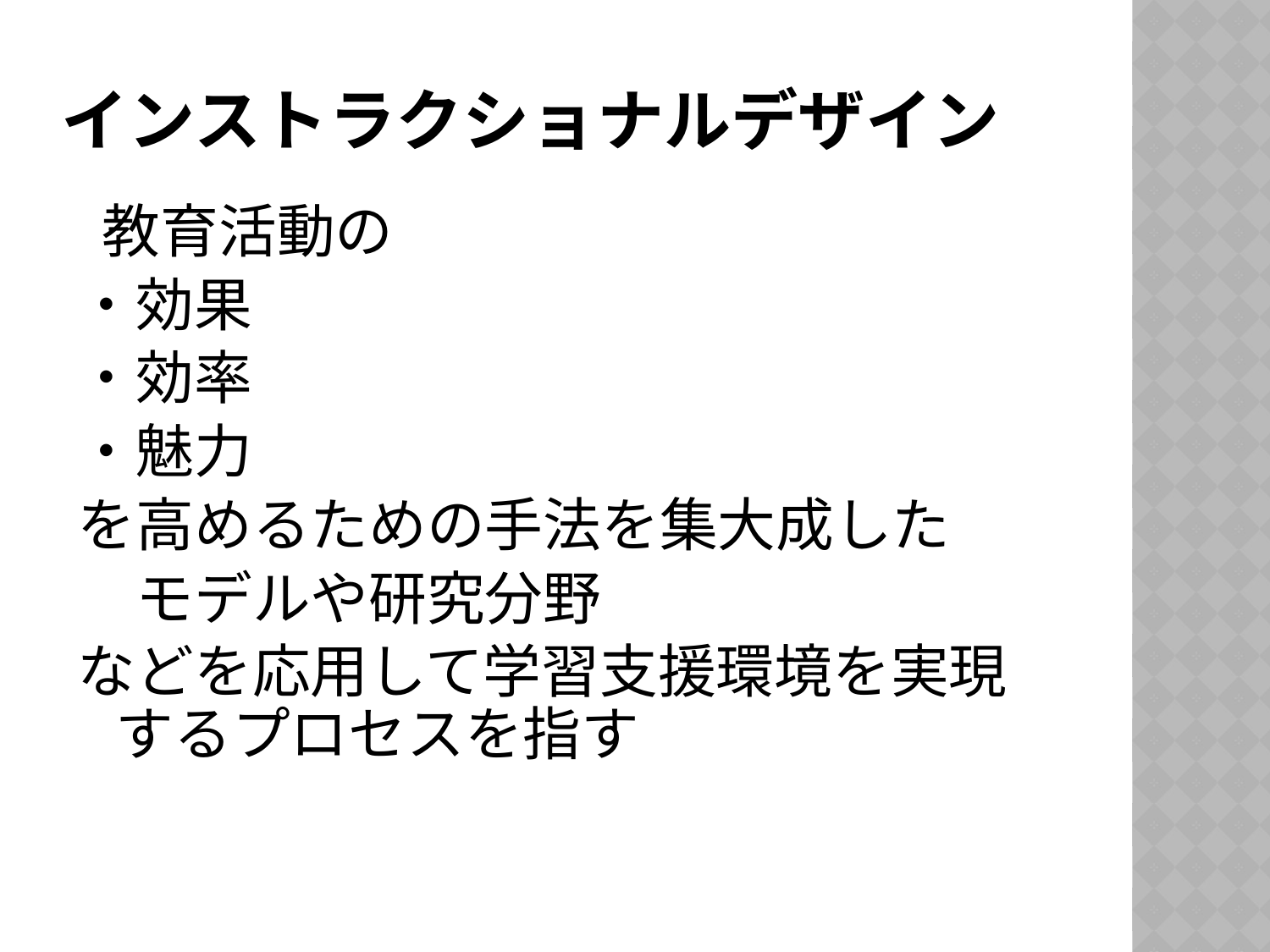

# インストラクショナルデザイン
 教育活動の
・効果
・効率
・魅力
を高めるための手法を集大成した
　モデルや研究分野
などを応用して学習支援環境を実現するプロセスを指す